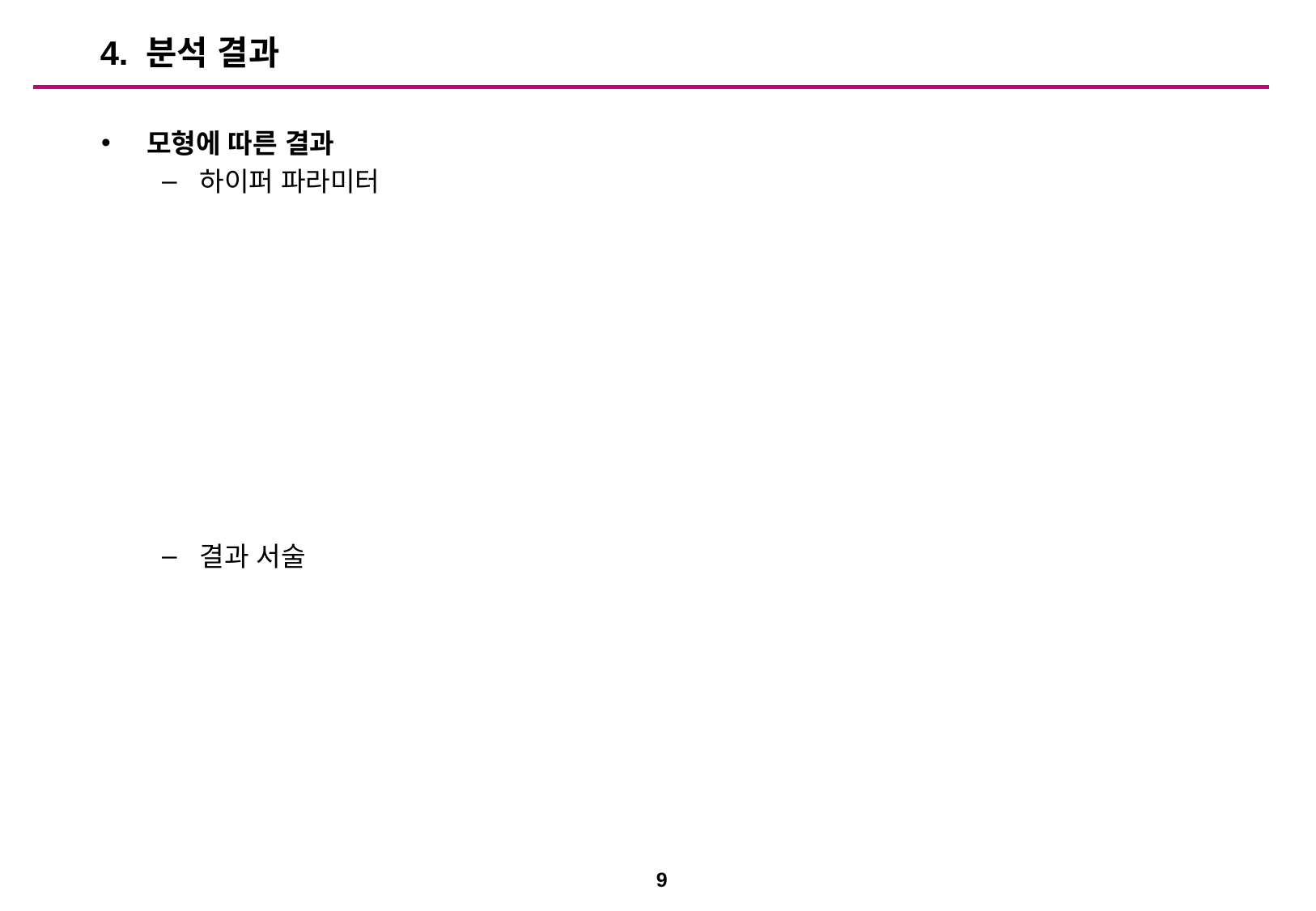

4. 분석 결과
모형에 따른 결과
하이퍼 파라미터

결과 서술

9